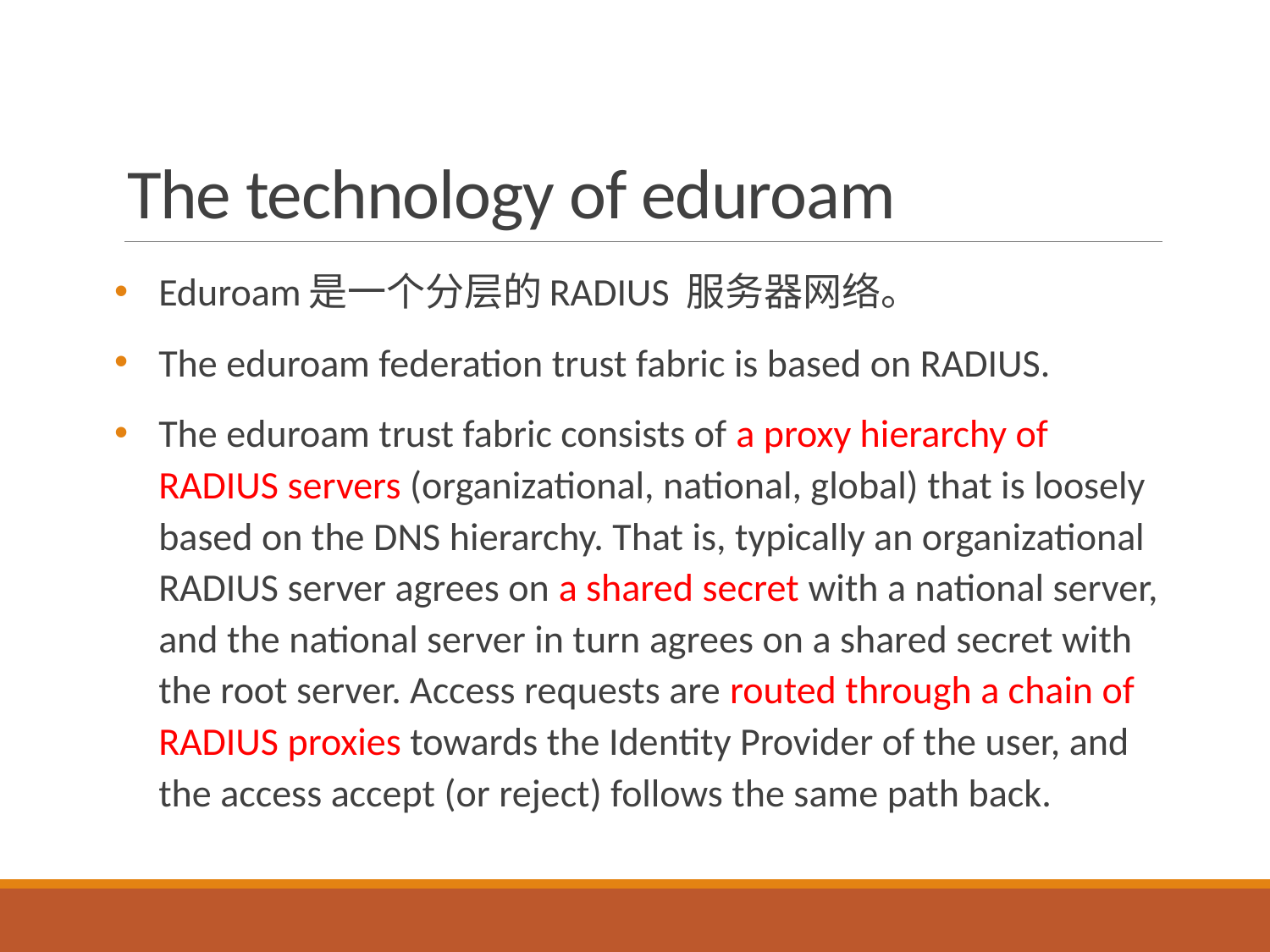

# The technology of eduroam
Eduroam是一个分层的RADIUS 服务器网络。
The eduroam federation trust fabric is based on RADIUS.
The eduroam trust fabric consists of a proxy hierarchy of RADIUS servers (organizational, national, global) that is loosely based on the DNS hierarchy. That is, typically an organizational RADIUS server agrees on a shared secret with a national server, and the national server in turn agrees on a shared secret with the root server. Access requests are routed through a chain of RADIUS proxies towards the Identity Provider of the user, and the access accept (or reject) follows the same path back.
31